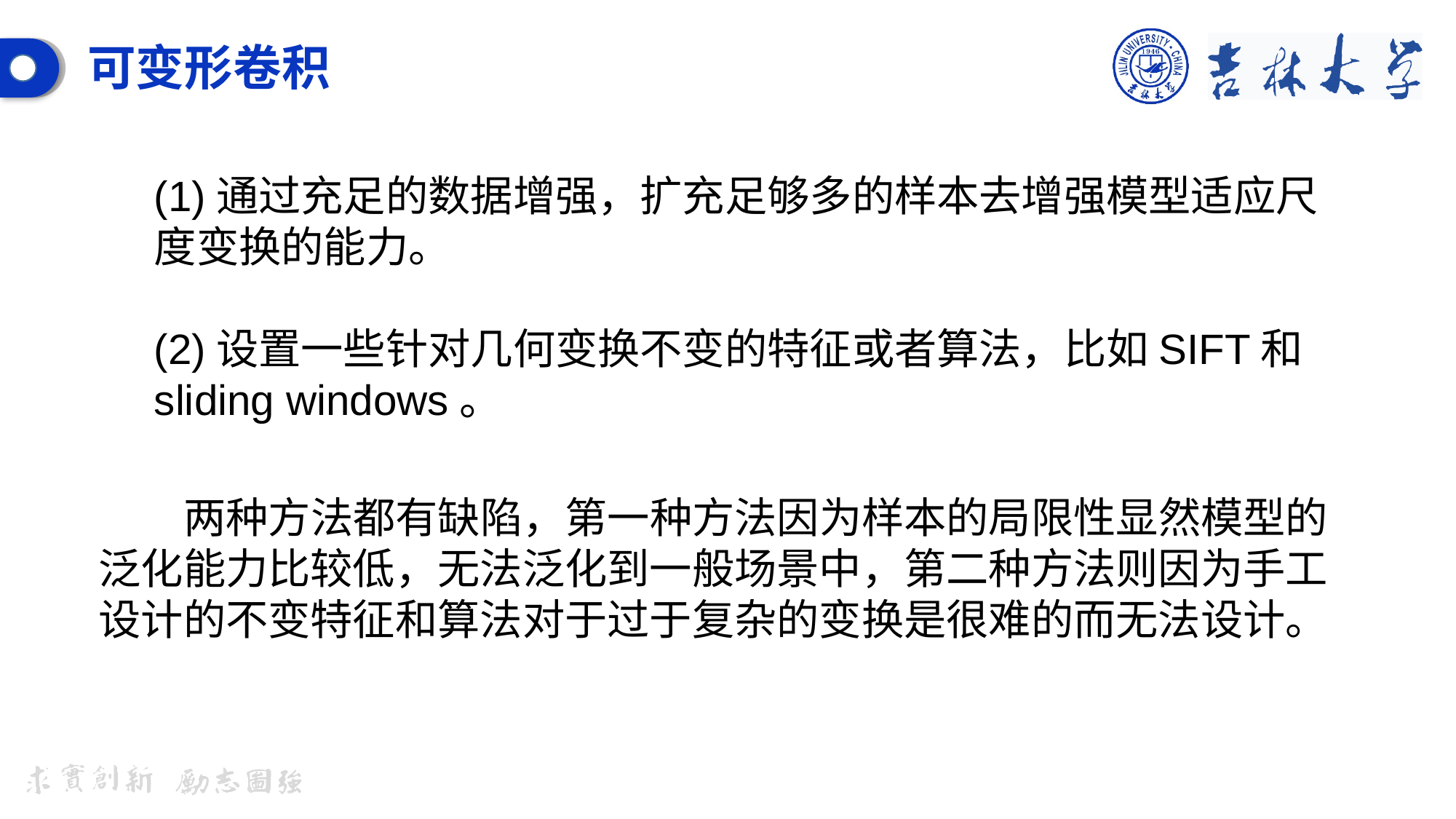

可变形卷积
(1)通过充足的数据增强，扩充足够多的样本去增强模型适应尺度变换的能力。

(2)设置一些针对几何变换不变的特征或者算法，比如SIFT和sliding windows。
两种方法都有缺陷，第一种方法因为样本的局限性显然模型的泛化能力比较低，无法泛化到一般场景中，第二种方法则因为手工设计的不变特征和算法对于过于复杂的变换是很难的而无法设计。